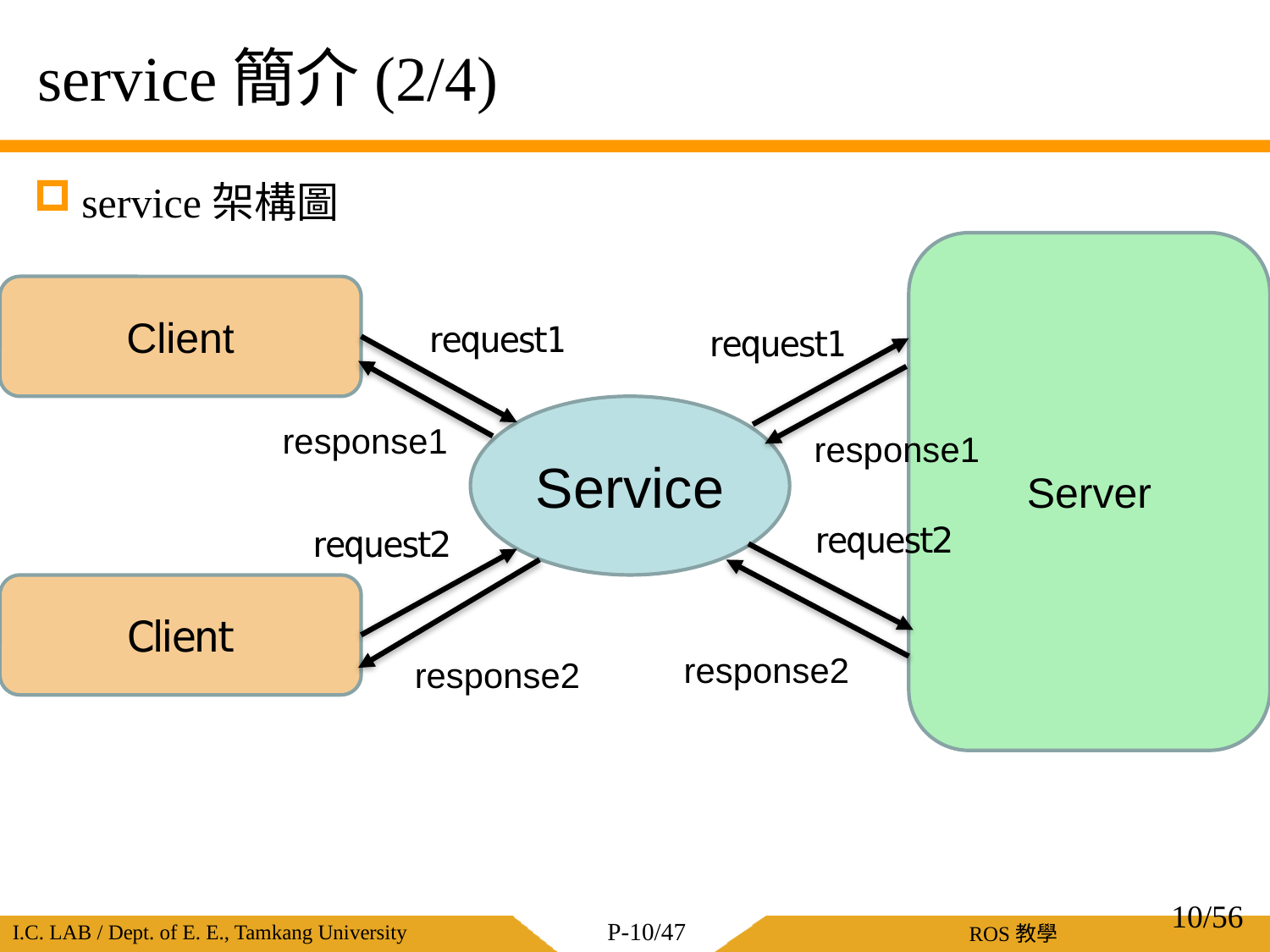

# service簡介(2/4)
service架構圖
Server
Client
request1
request1
Service
response1
response1
request2
request2
Client
response2
response2
10/56